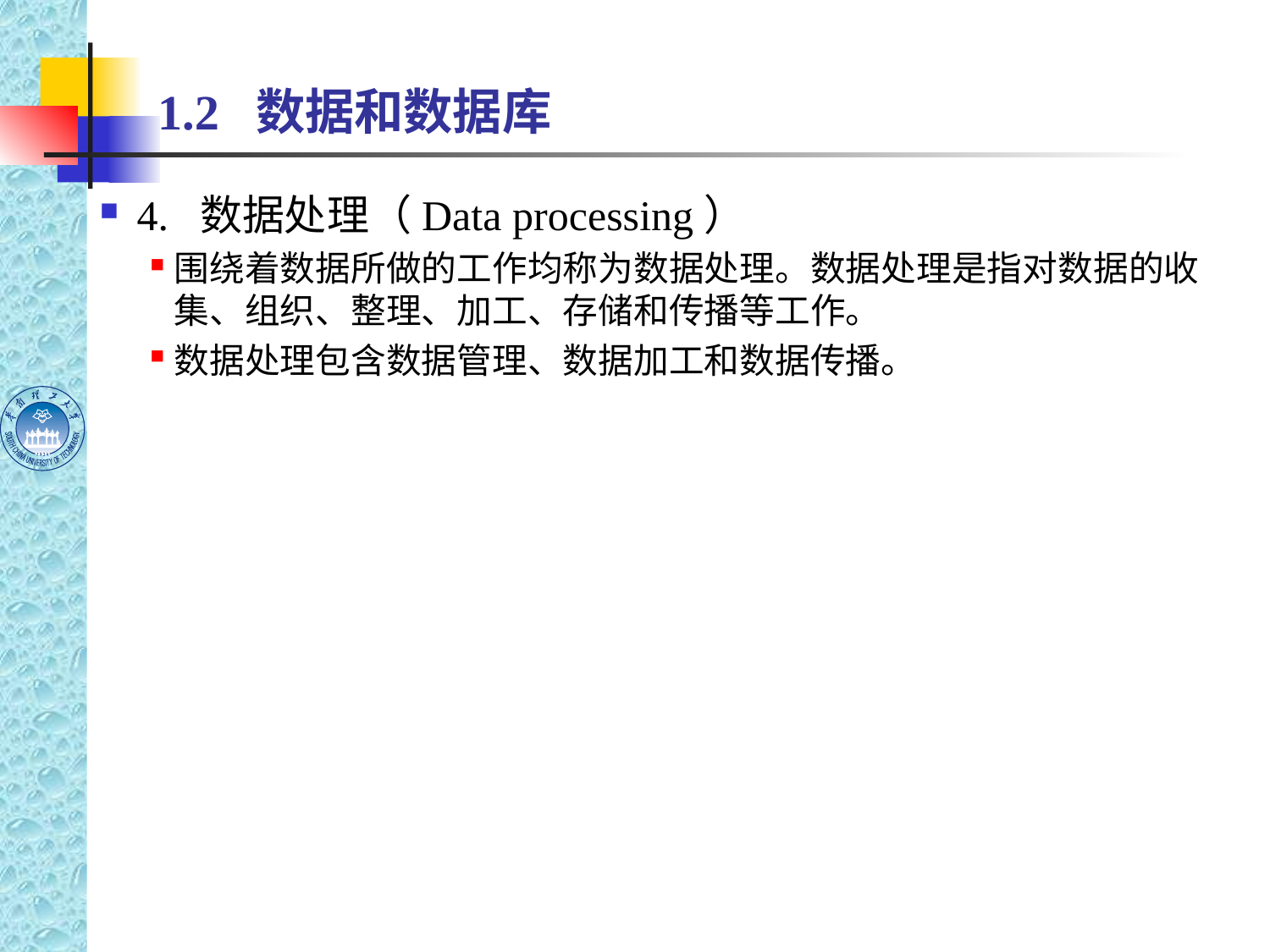

# 1.2  数据和数据库
4.  数据处理（Data processing）
围绕着数据所做的工作均称为数据处理。数据处理是指对数据的收集、组织、整理、加工、存储和传播等工作。
数据处理包含数据管理、数据加工和数据传播。